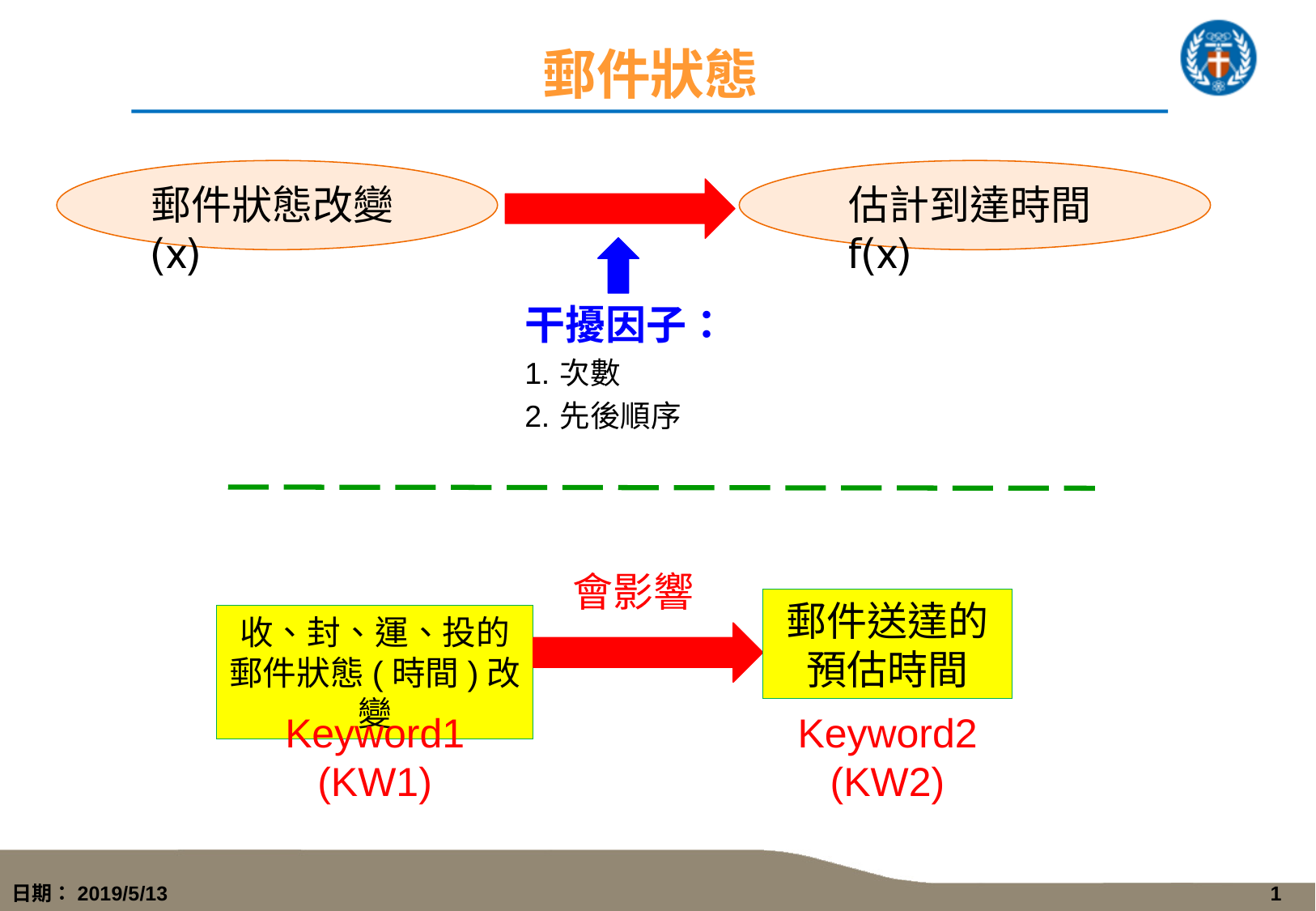

郵件狀態
郵件狀態改變(x)
估計到達時間f(x)

干擾因子：
次數
先後順序
會影響
郵件送達的預估時間
收、封、運、投的郵件狀態(時間)改變

Keyword1(KW1)
Keyword2(KW2)